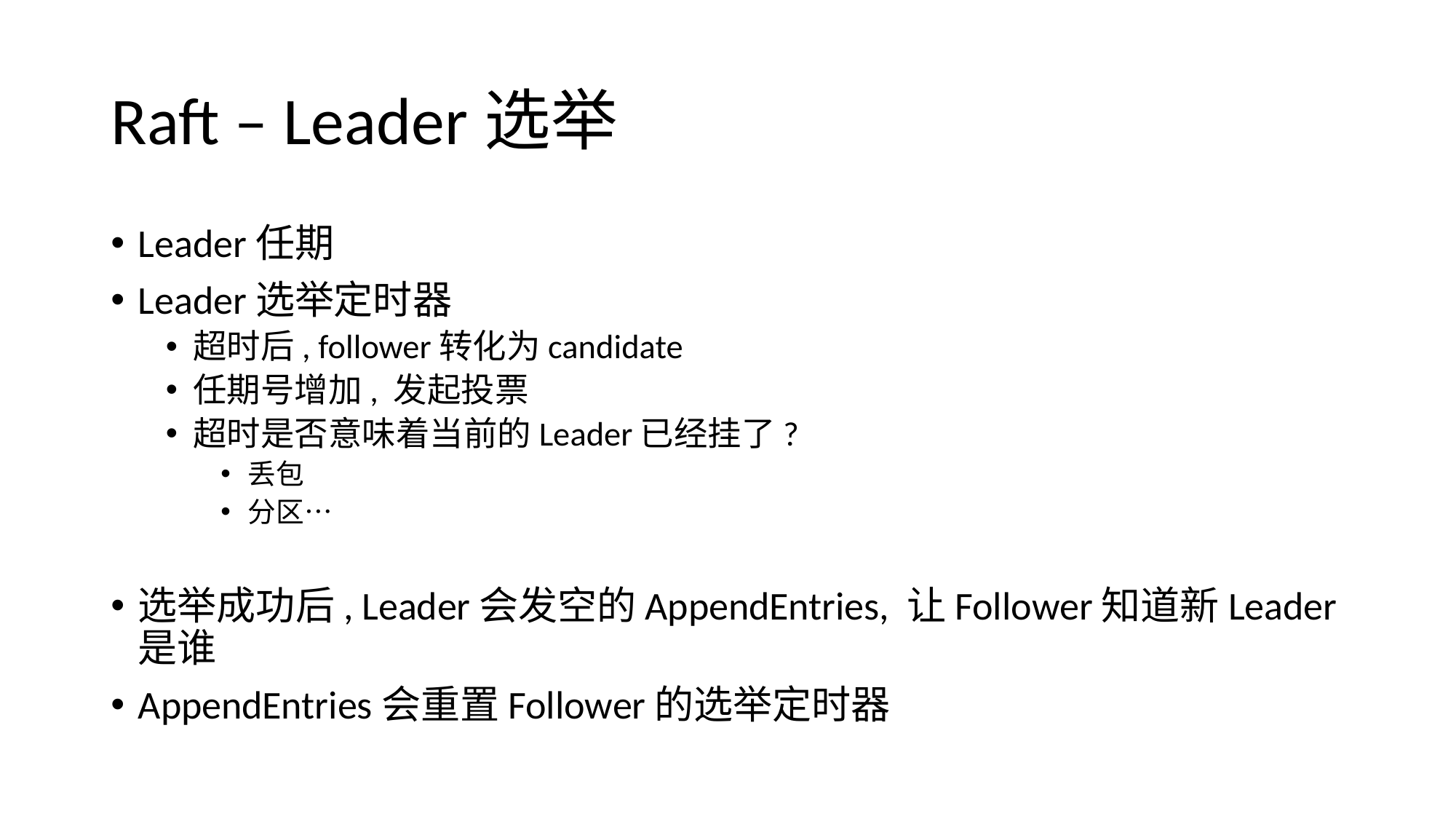

# Raft – Leader选举
Leader任期
Leader选举定时器
超时后, follower转化为candidate
任期号增加, 发起投票
超时是否意味着当前的Leader已经挂了?
丢包
分区…

选举成功后, Leader会发空的AppendEntries, 让Follower知道新Leader是谁
AppendEntries会重置Follower的选举定时器